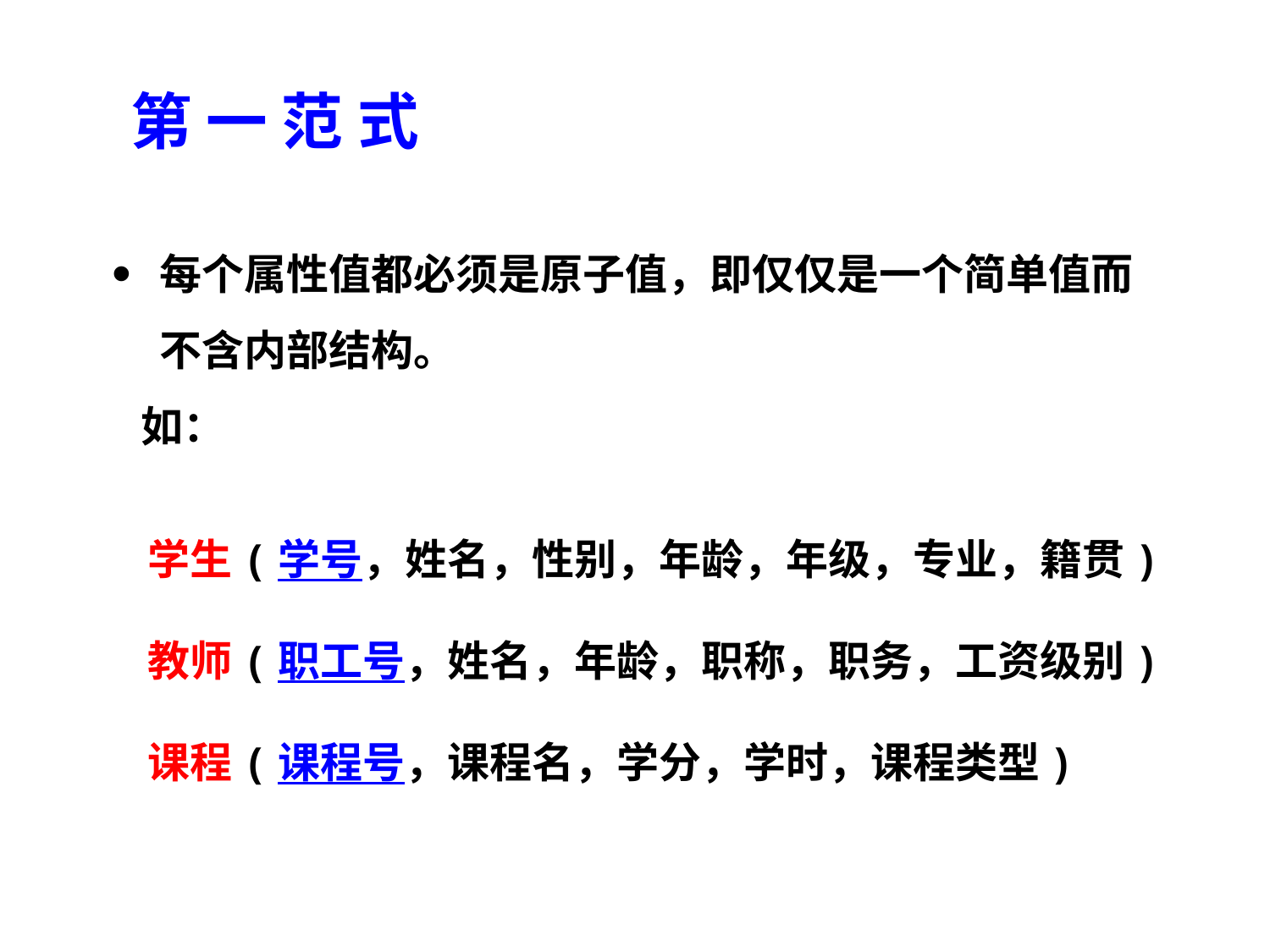

第 一 范 式
每个属性值都必须是原子值，即仅仅是一个简单值而不含内部结构。
  如：
学生(学号，姓名，性别，年龄，年级，专业，籍贯)
教师(职工号，姓名，年龄，职称，职务，工资级别)
课程(课程号，课程名，学分，学时，课程类型)